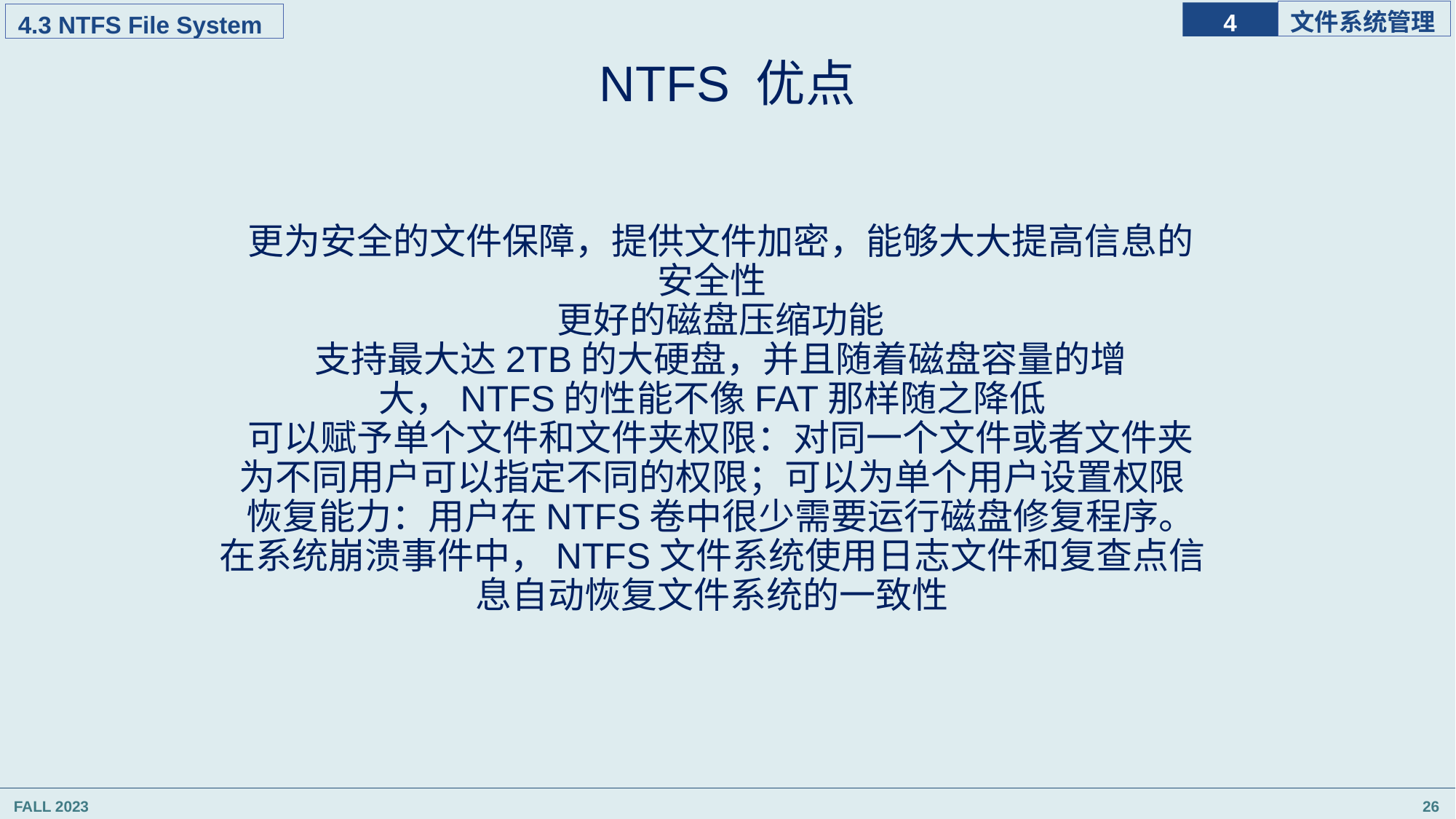

NTFS 优点
 更为安全的文件保障，提供文件加密，能够大大提高信息的安全性
 更好的磁盘压缩功能
 支持最大达2TB的大硬盘，并且随着磁盘容量的增大，NTFS的性能不像FAT那样随之降低
 可以赋予单个文件和文件夹权限：对同一个文件或者文件夹为不同用户可以指定不同的权限；可以为单个用户设置权限
 恢复能力：用户在NTFS卷中很少需要运行磁盘修复程序。在系统崩溃事件中，NTFS文件系统使用日志文件和复查点信息自动恢复文件系统的一致性